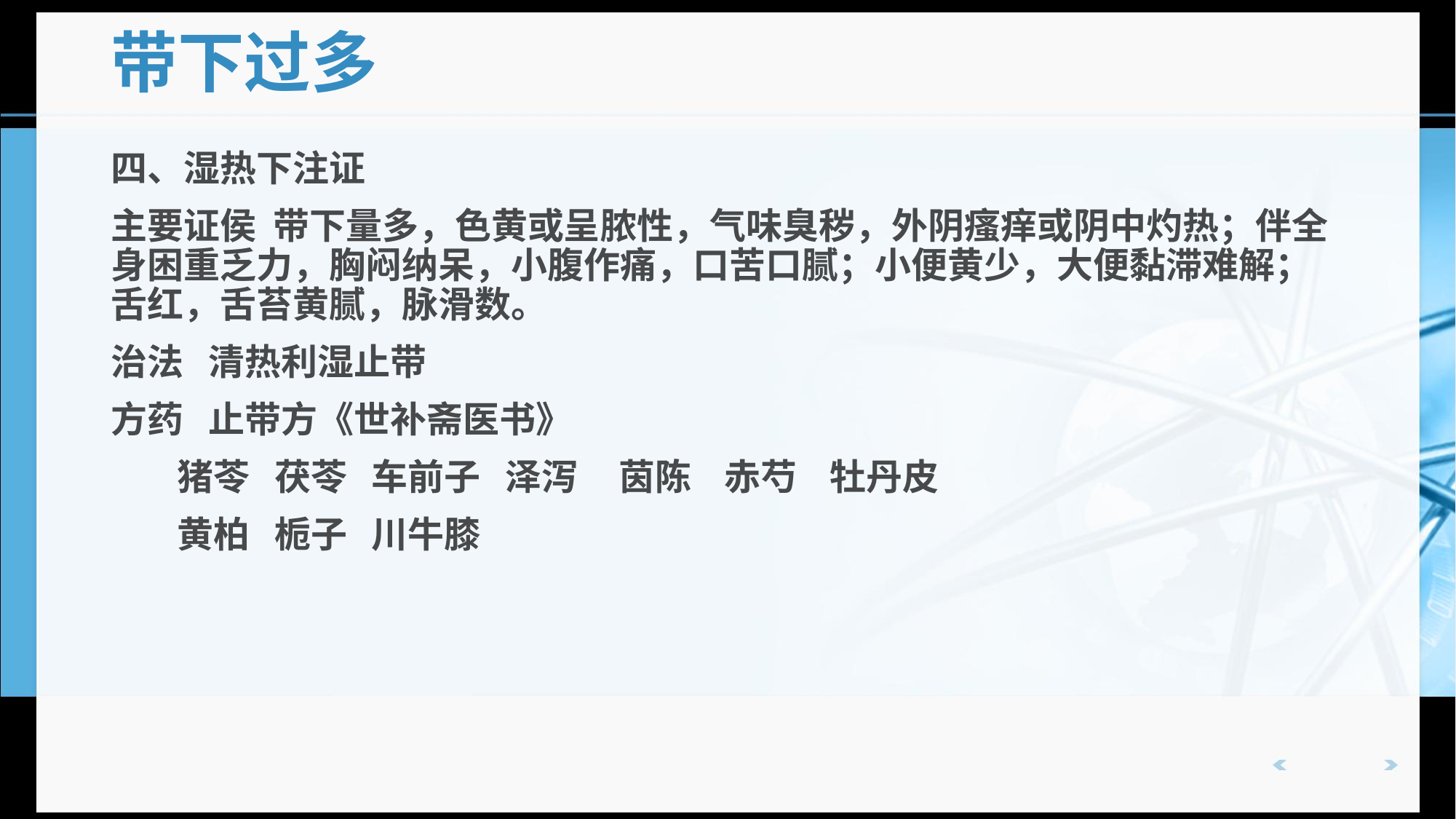

# 带下过多
四、湿热下注证
主要证侯  带下量多，色黄或呈脓性，气味臭秽，外阴瘙痒或阴中灼热；伴全身困重乏力，胸闷纳呆，小腹作痛，口苦口腻；小便黄少，大便黏滞难解；舌红，舌苔黄腻，脉滑数。
治法   清热利湿止带
方药   止带方《世补斋医书》
       猪苓   茯苓   车前子   泽泻     茵陈    赤芍    牡丹皮
       黄柏   栀子   川牛膝